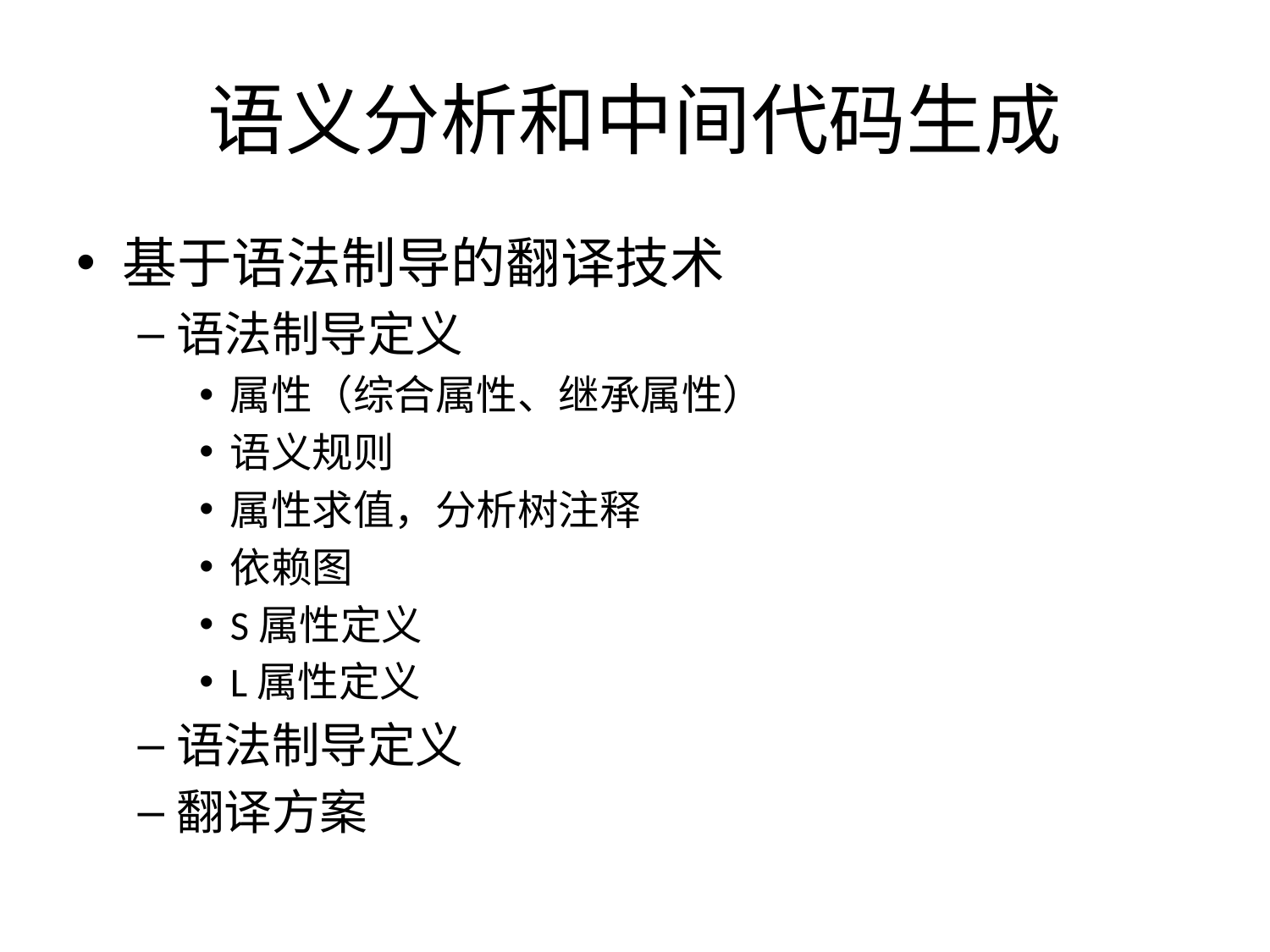

# 语义分析和中间代码生成
基于语法制导的翻译技术
语法制导定义
属性（综合属性、继承属性）
语义规则
属性求值，分析树注释
依赖图
S属性定义
L属性定义
语法制导定义
翻译方案